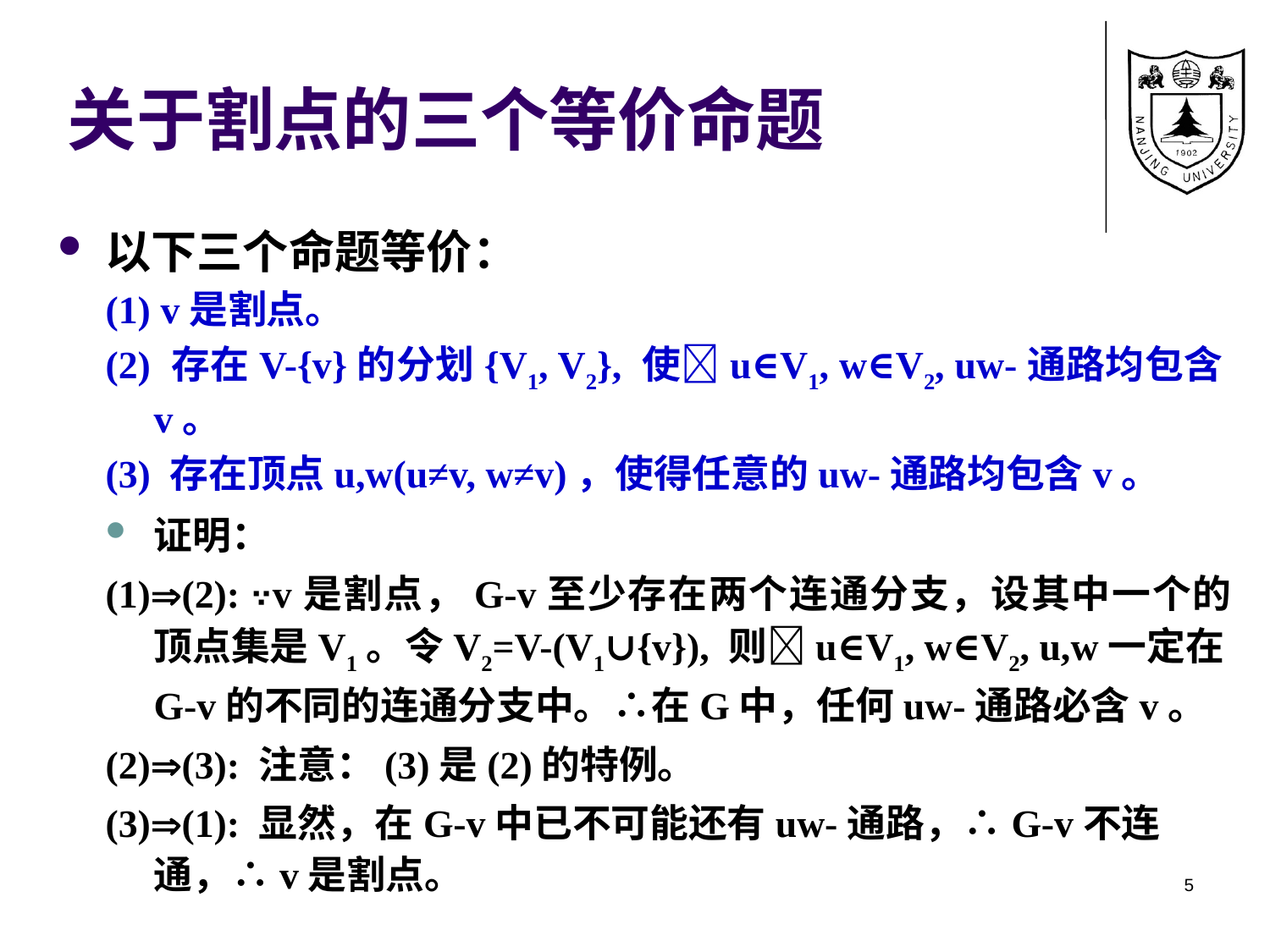

# 关于割点的三个等价命题
以下三个命题等价：
(1) v是割点。
(2) 存在V-{v}的分划{V1, V2}, 使∀u∈V1, w∈V2, uw-通路均包含v。
(3) 存在顶点u,w(u≠v, w≠v)，使得任意的uw-通路均包含v。
证明：
(1)⇒(2): ∵v是割点，G-v至少存在两个连通分支，设其中一个的顶点集是V1。令V2=V-(V1∪{v}), 则∀u∈V1, w∈V2, u,w一定在G-v的不同的连通分支中。∴在G中，任何uw-通路必含v。
(2)⇒(3): 注意：(3)是(2)的特例。
(3)⇒(1): 显然，在G-v中已不可能还有uw-通路，∴G-v不连通，∴v是割点。
5